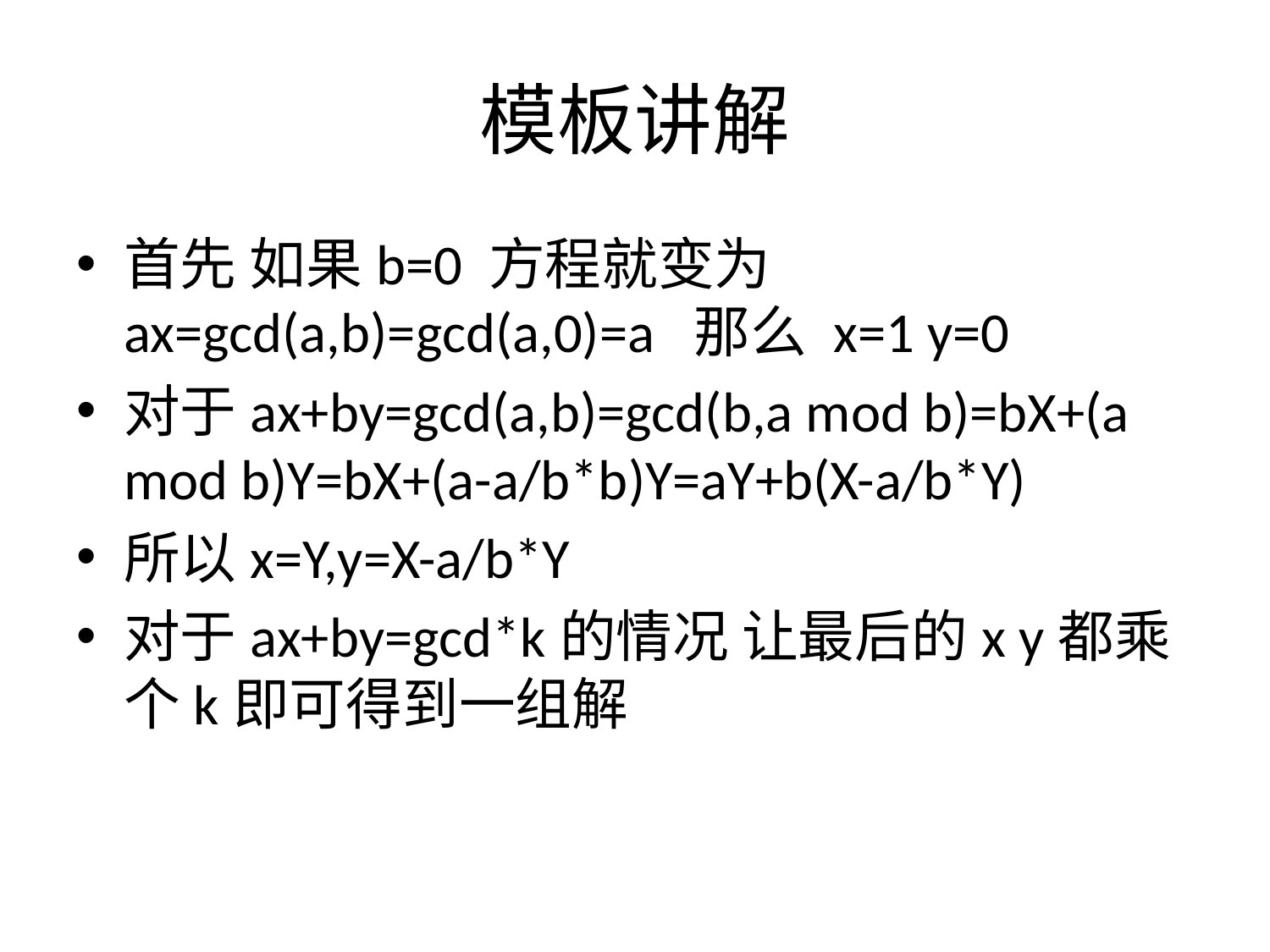

# 模板讲解
首先 如果b=0 方程就变为ax=gcd(a,b)=gcd(a,0)=a  那么 x=1 y=0
对于ax+by=gcd(a,b)=gcd(b,a mod b)=bX+(a mod b)Y=bX+(a-a/b*b)Y=aY+b(X-a/b*Y)
所以x=Y,y=X-a/b*Y
对于ax+by=gcd*k的情况 让最后的x y都乘个k即可得到一组解